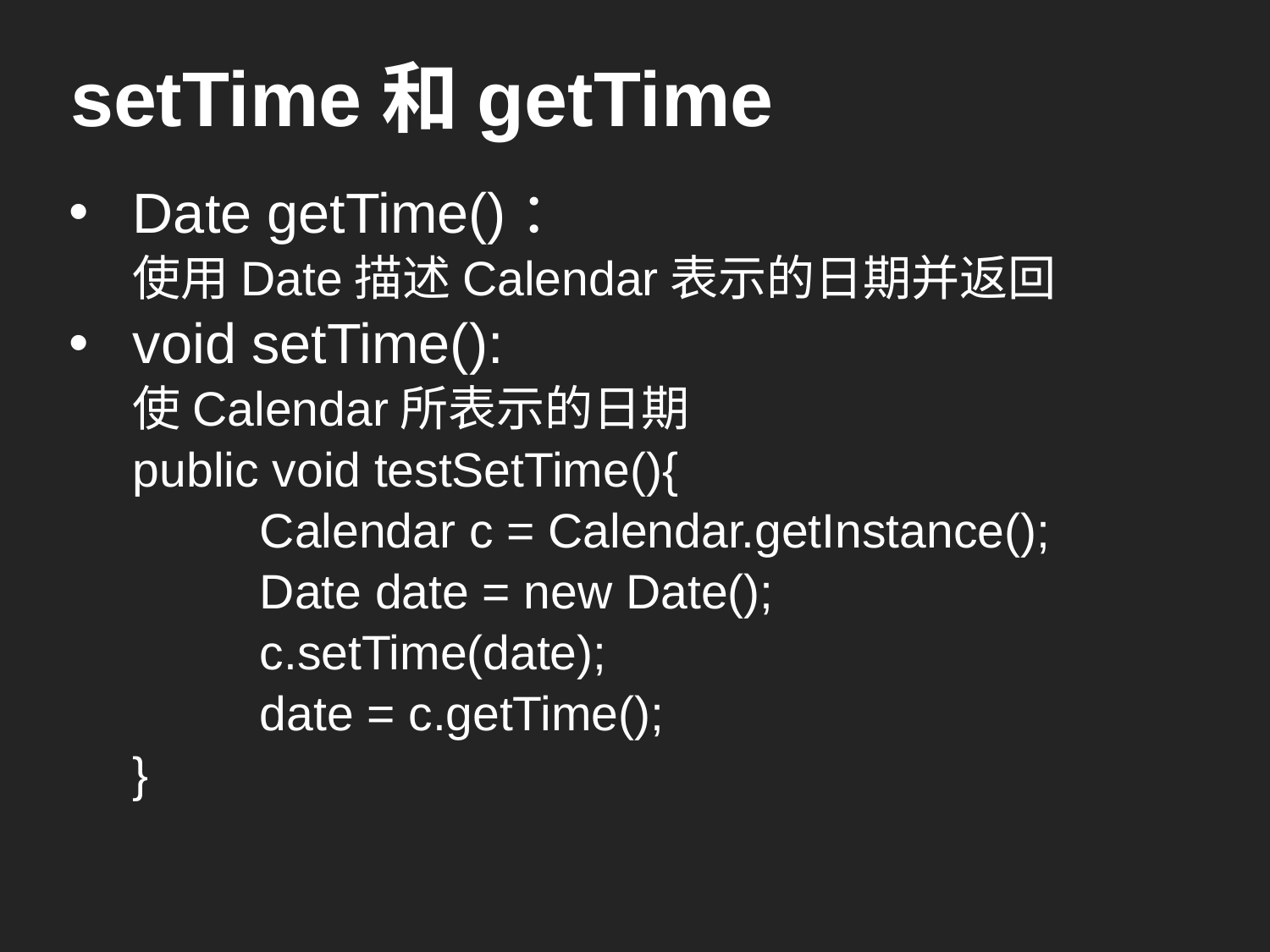

# setTime和getTime
Date getTime()：
使用Date描述Calendar表示的日期并返回
void setTime():
使Calendar所表示的日期
public void testSetTime(){
	Calendar c = Calendar.getInstance();
	Date date = new Date();
	c.setTime(date);
	date = c.getTime();
}